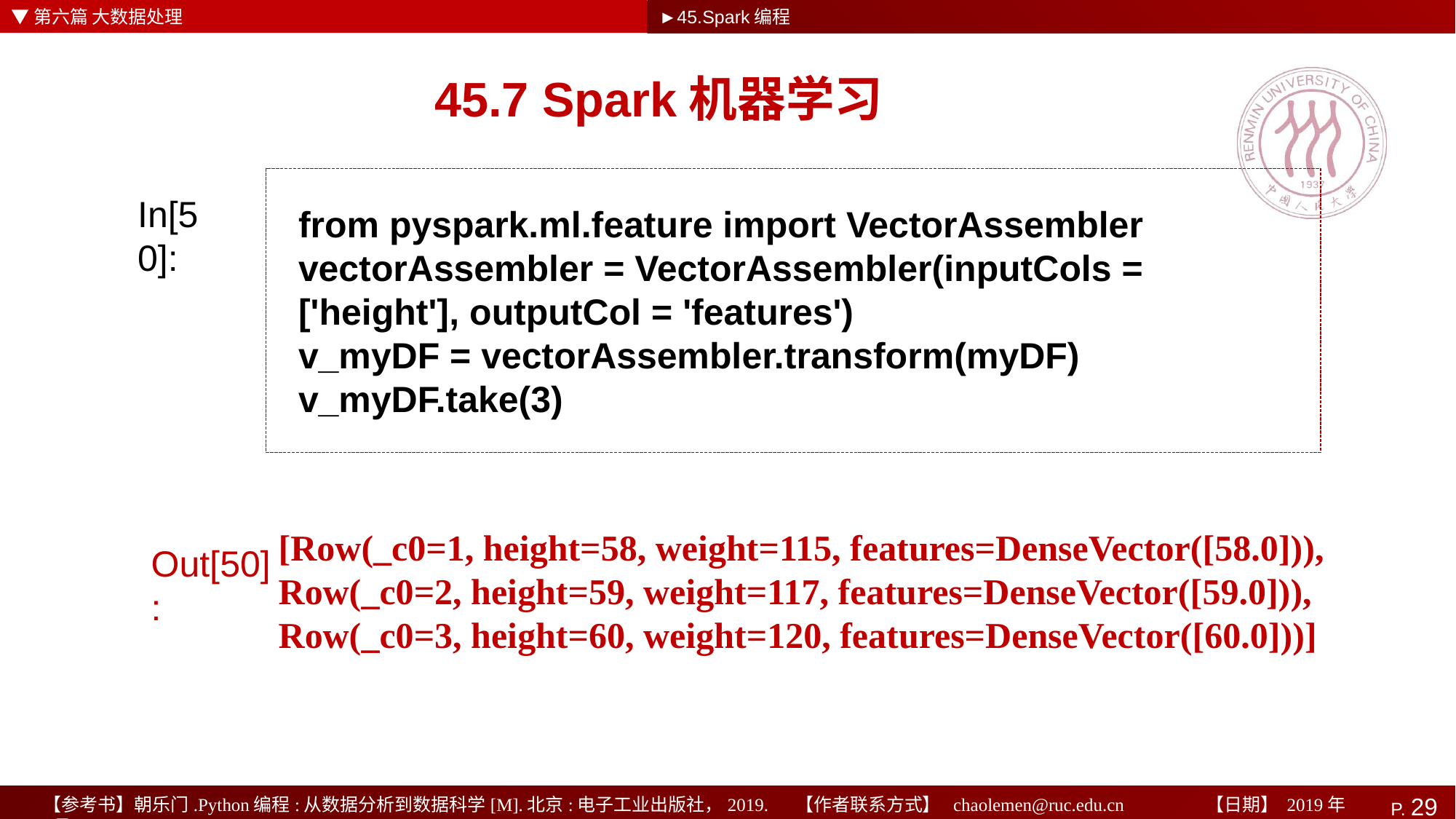

▼第六篇 大数据处理
►45.Spark编程
# 45.7 Spark机器学习
from pyspark.ml.feature import VectorAssembler
vectorAssembler = VectorAssembler(inputCols = ['height'], outputCol = 'features')
v_myDF = vectorAssembler.transform(myDF)
v_myDF.take(3)
In[50]:
[Row(_c0=1, height=58, weight=115, features=DenseVector([58.0])),
Row(_c0=2, height=59, weight=117, features=DenseVector([59.0])),
Row(_c0=3, height=60, weight=120, features=DenseVector([60.0]))]
Out[50]: